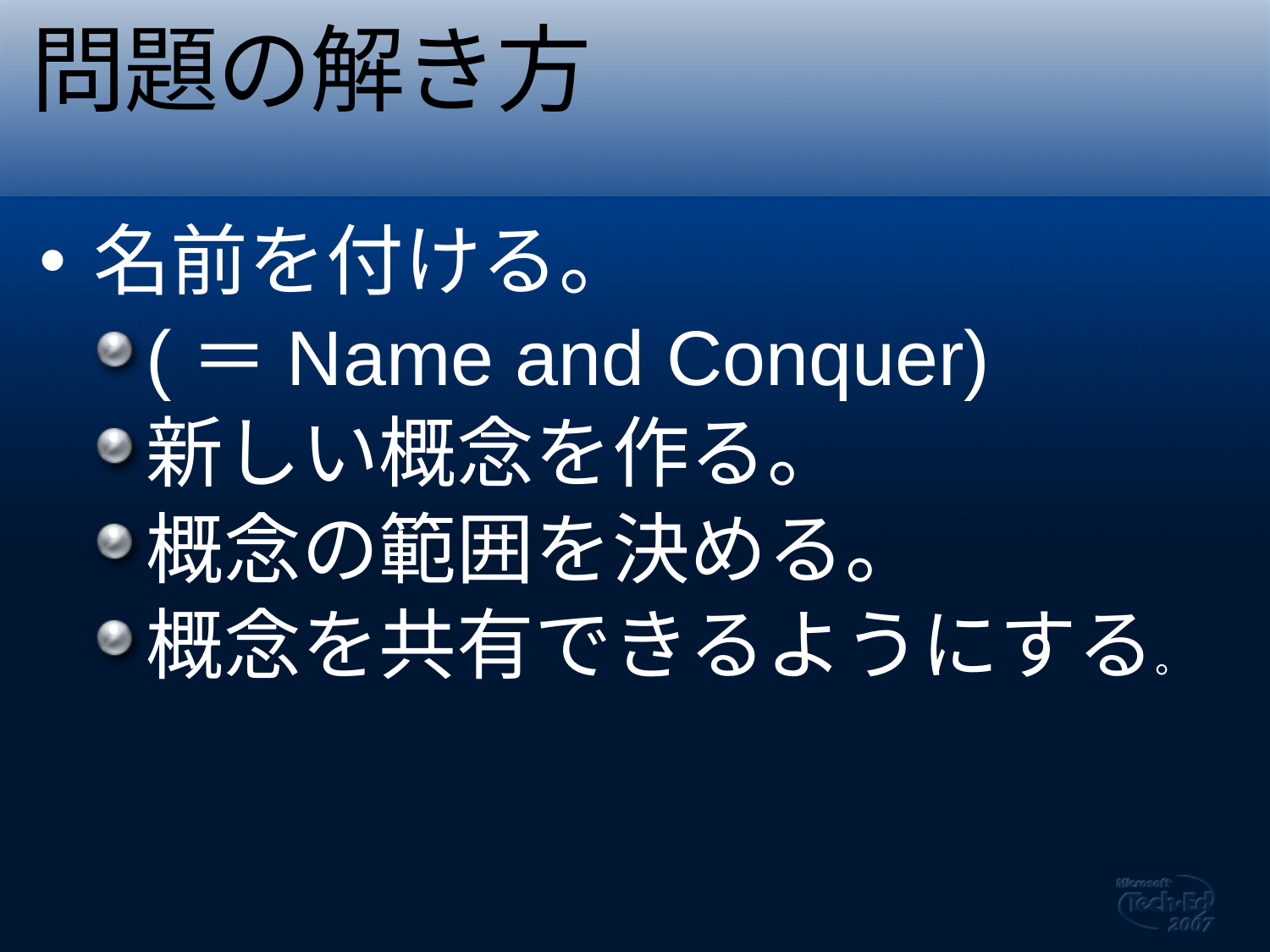

# 問題の解き方
名前を付ける。
(＝Name and Conquer)
新しい概念を作る。
概念の範囲を決める。
概念を共有できるようにする。